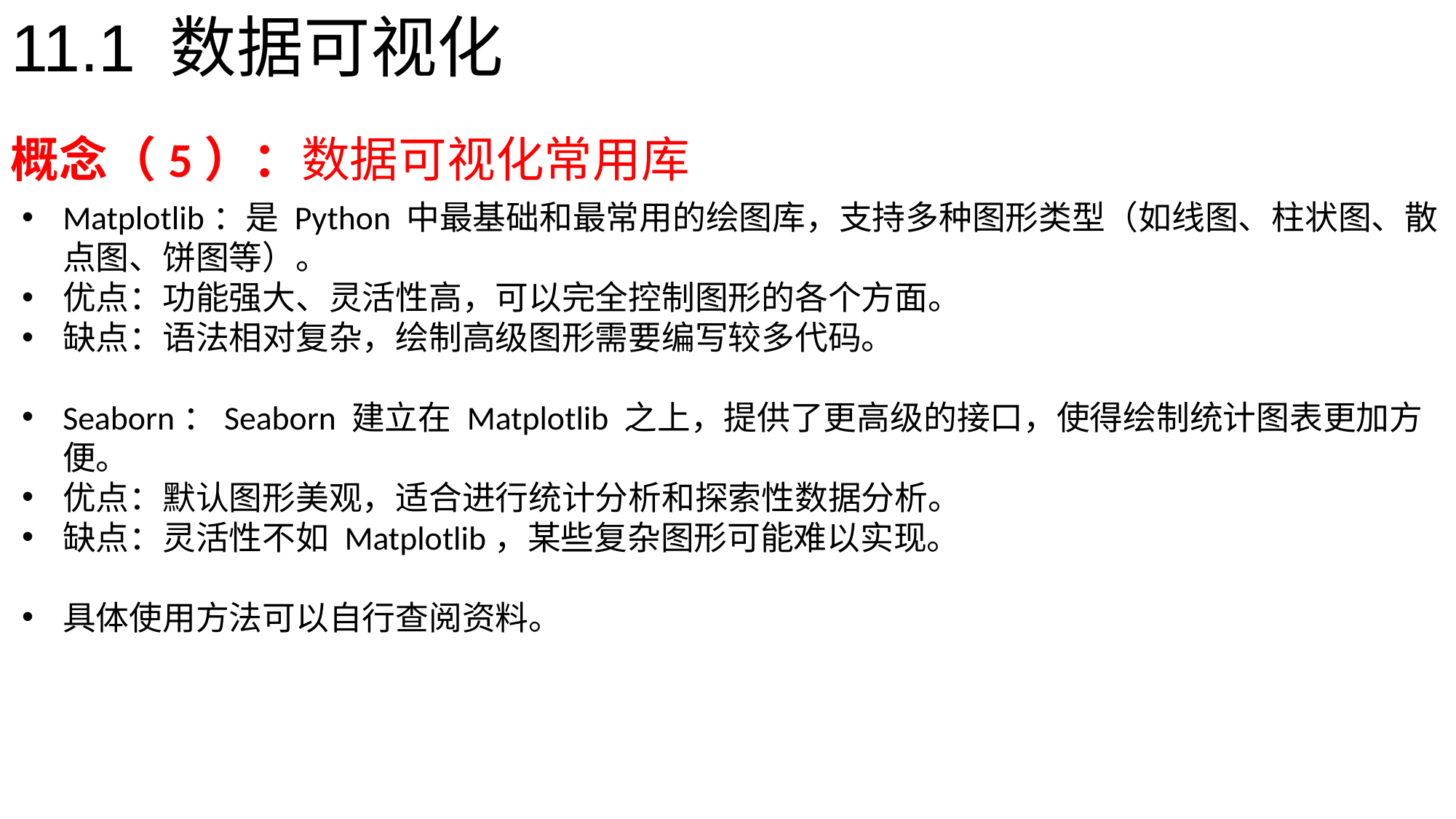

# 11.1 数据可视化
概念（5）：数据可视化常用库
Matplotlib：是 Python 中最基础和最常用的绘图库，支持多种图形类型（如线图、柱状图、散点图、饼图等）。
优点：功能强大、灵活性高，可以完全控制图形的各个方面。
缺点：语法相对复杂，绘制高级图形需要编写较多代码。

Seaborn：Seaborn 建立在 Matplotlib 之上，提供了更高级的接口，使得绘制统计图表更加方便。
优点：默认图形美观，适合进行统计分析和探索性数据分析。
缺点：灵活性不如 Matplotlib，某些复杂图形可能难以实现。

具体使用方法可以自行查阅资料。